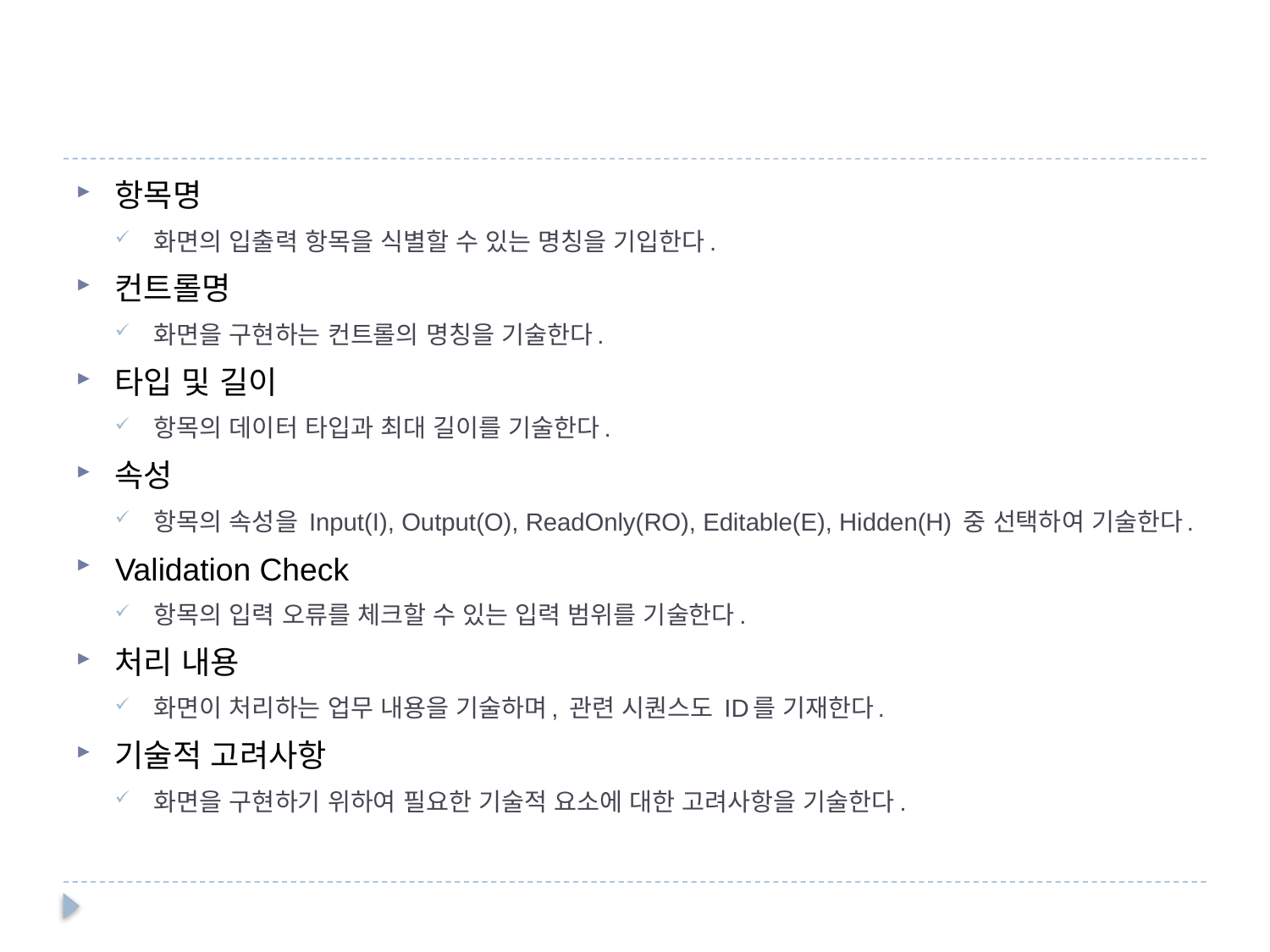

항목명
화면의 입출력 항목을 식별할 수 있는 명칭을 기입한다.
컨트롤명
화면을 구현하는 컨트롤의 명칭을 기술한다.
타입 및 길이
항목의 데이터 타입과 최대 길이를 기술한다.
속성
항목의 속성을 Input(I), Output(O), ReadOnly(RO), Editable(E), Hidden(H) 중 선택하여 기술한다.
Validation Check
항목의 입력 오류를 체크할 수 있는 입력 범위를 기술한다.
처리 내용
화면이 처리하는 업무 내용을 기술하며, 관련 시퀀스도 ID를 기재한다.
기술적 고려사항
화면을 구현하기 위하여 필요한 기술적 요소에 대한 고려사항을 기술한다.